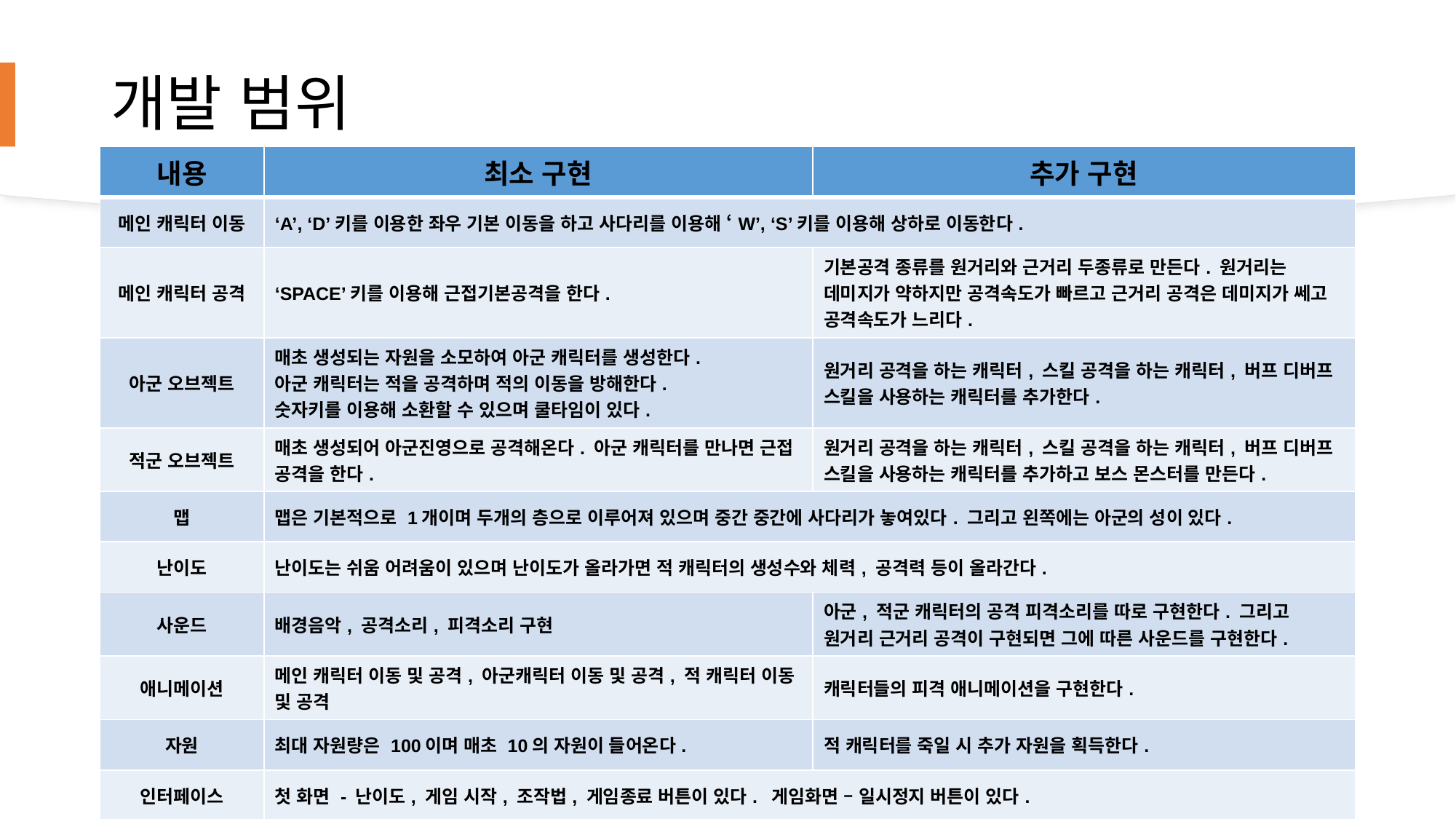

# 개발 범위

| 내용 | 최소 구현 | 추가 구현 |
| --- | --- | --- |
| 메인 캐릭터 이동 | ‘A’, ‘D’키를 이용한 좌우 기본 이동을 하고 사다리를 이용해 ‘W’, ‘S’키를 이용해 상하로 이동한다. |  |
| 메인 캐릭터 공격 | ‘SPACE’키를 이용해 근접기본공격을 한다. | 기본공격 종류를 원거리와 근거리 두종류로 만든다. 원거리는 데미지가 약하지만 공격속도가 빠르고 근거리 공격은 데미지가 쎄고 공격속도가 느리다. |
| 아군 오브젝트 | 매초 생성되는 자원을 소모하여 아군 캐릭터를 생성한다. 아군 캐릭터는 적을 공격하며 적의 이동을 방해한다. 숫자키를 이용해 소환할 수 있으며 쿨타임이 있다. | 원거리 공격을 하는 캐릭터, 스킬 공격을 하는 캐릭터, 버프 디버프 스킬을 사용하는 캐릭터를 추가한다. |
| 적군 오브젝트 | 매초 생성되어 아군진영으로 공격해온다. 아군 캐릭터를 만나면 근접 공격을 한다. | 원거리 공격을 하는 캐릭터, 스킬 공격을 하는 캐릭터, 버프 디버프 스킬을 사용하는 캐릭터를 추가하고 보스 몬스터를 만든다. |
| 맵 | 맵은 기본적으로 1개이며 두개의 층으로 이루어져 있으며 중간 중간에 사다리가 놓여있다. 그리고 왼쪽에는 아군의 성이 있다. |  |
| 난이도 | 난이도는 쉬움 어려움이 있으며 난이도가 올라가면 적 캐릭터의 생성수와 체력, 공격력 등이 올라간다. |  |
| 사운드 | 배경음악, 공격소리, 피격소리 구현 | 아군, 적군 캐릭터의 공격 피격소리를 따로 구현한다. 그리고 원거리 근거리 공격이 구현되면 그에 따른 사운드를 구현한다. |
| 애니메이션 | 메인 캐릭터 이동 및 공격, 아군캐릭터 이동 및 공격, 적 캐릭터 이동 및 공격 | 캐릭터들의 피격 애니메이션을 구현한다. |
| 자원 | 최대 자원량은 100이며 매초 10의 자원이 들어온다. | 적 캐릭터를 죽일 시 추가 자원을 획득한다. |
| 인터페이스 | 첫 화면 - 난이도, 게임 시작, 조작법, 게임종료 버튼이 있다. 게임화면 – 일시정지 버튼이 있다. |  |
| 게임 종료 | 아군의 성이 무너지거나 모든 적캐릭터들을 막아내면 게임이 종료 된다. |  |